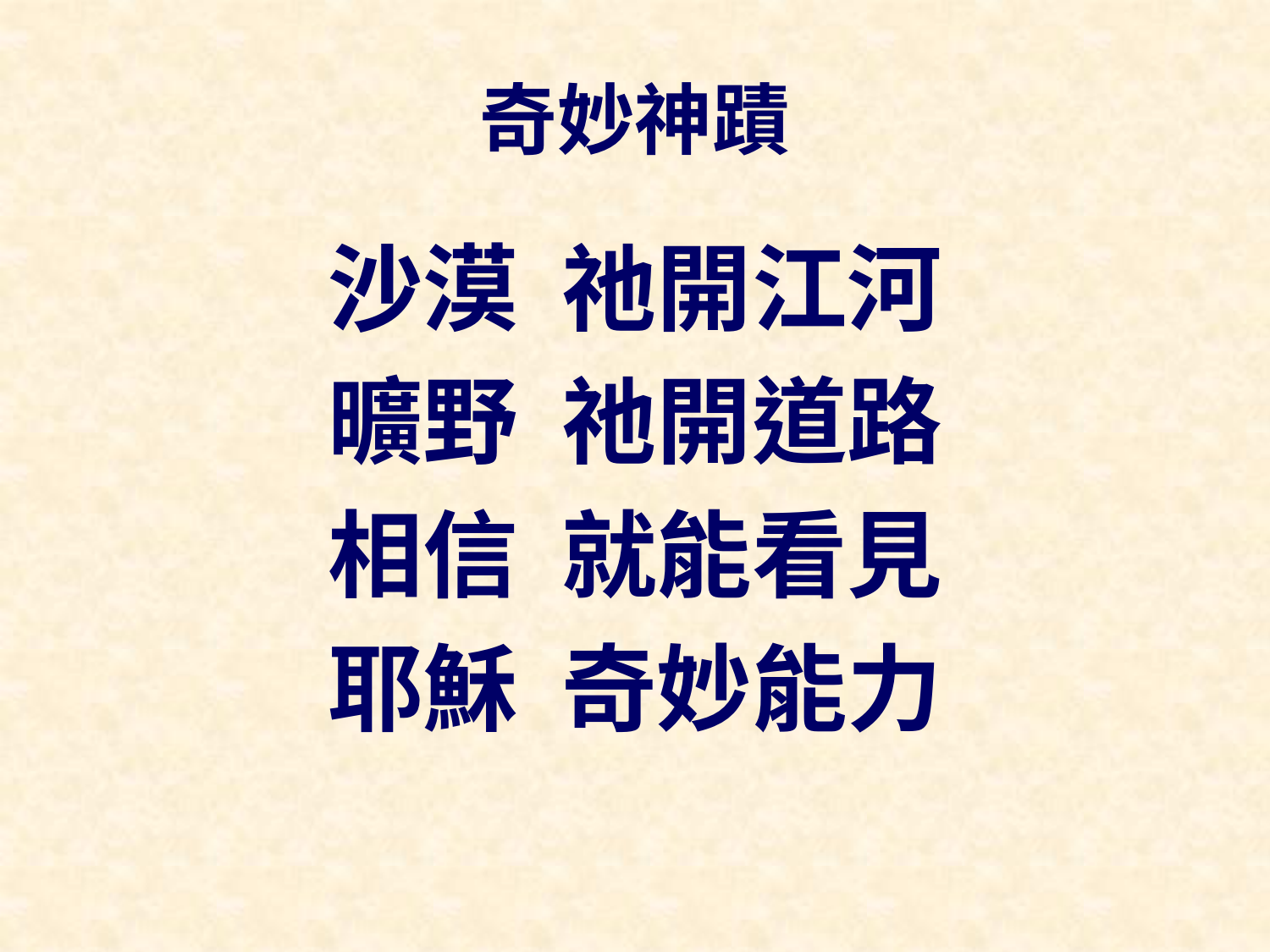

# 奇妙神蹟
沙漠  祂開江河
曠野  祂開道路
相信  就能看見
耶穌  奇妙能力